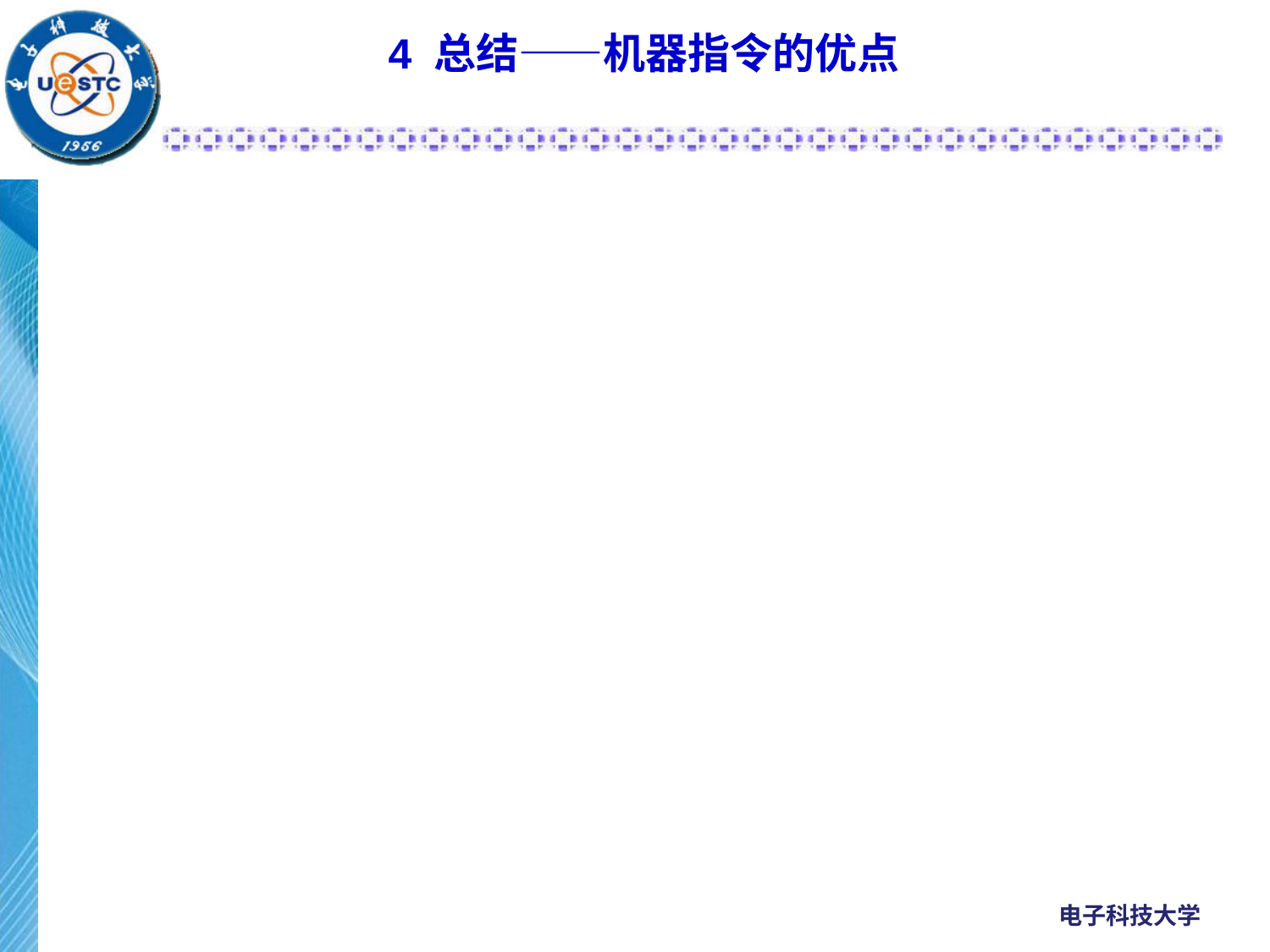

# 4 总结——机器指令的优点
可应用于单处理机或多处理机中多进程共享存储器，实现互斥使用。
非常简单、易于证明
可支持多个临界区，每个临界区可用自己的变量定义